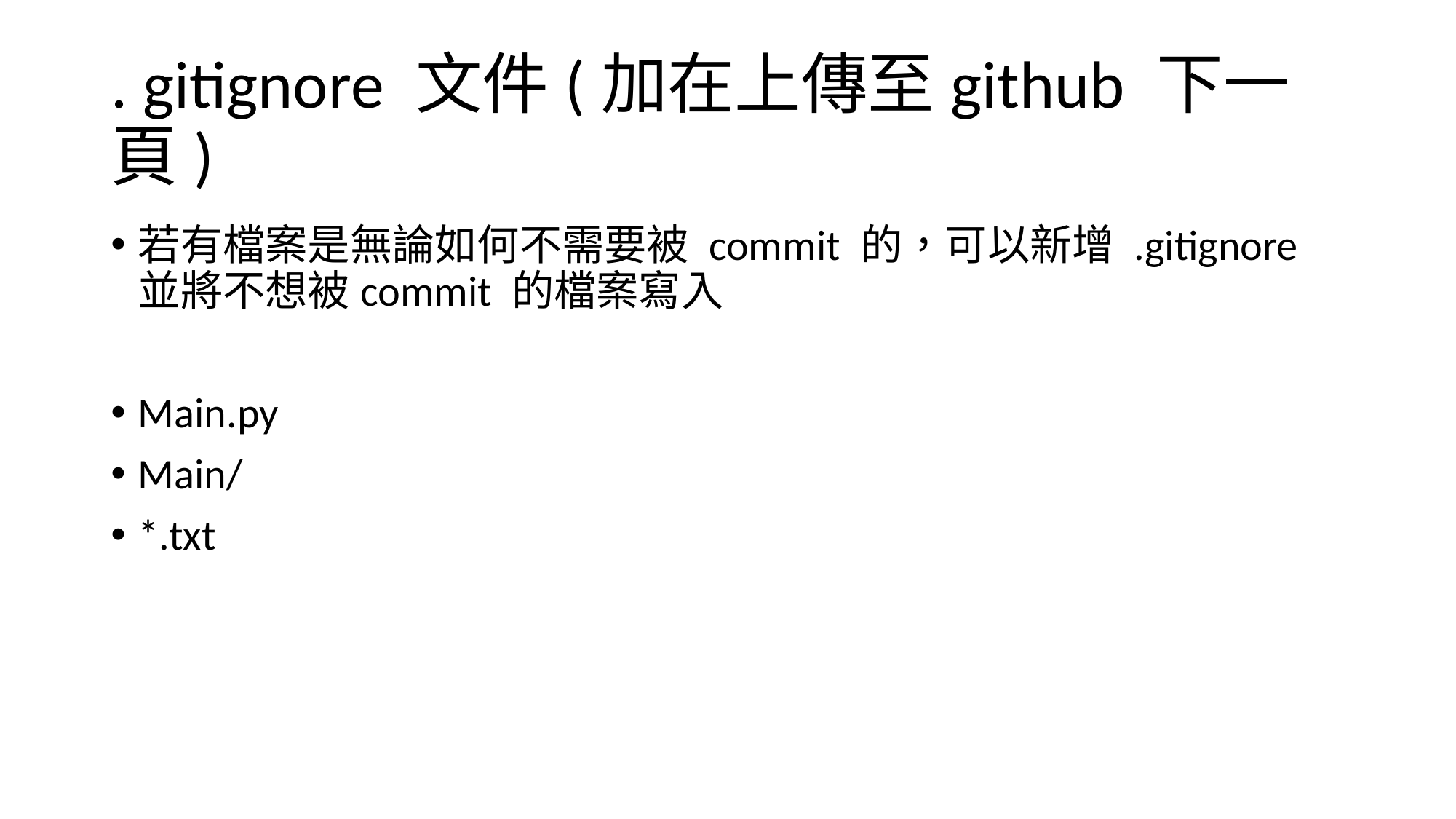

# . gitignore 文件(加在上傳至github 下一頁)
若有檔案是無論如何不需要被 commit 的，可以新增 .gitignore 並將不想被commit 的檔案寫入

Main.py
Main/
*.txt